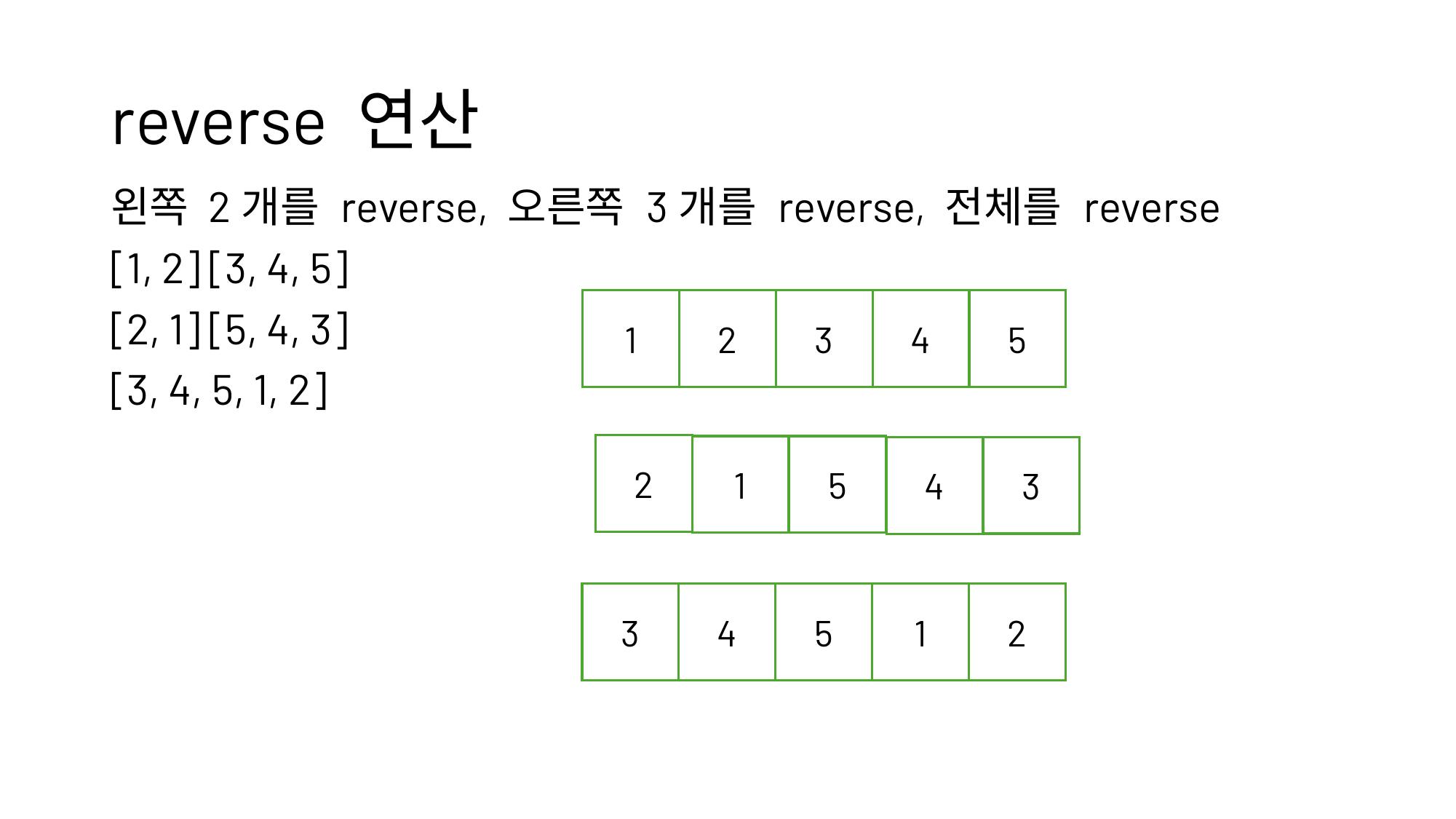

# reverse 연산
왼쪽 2개를 reverse, 오른쪽 3개를 reverse, 전체를 reverse
[1, 2] [3, 4, 5]
[2, 1] [5, 4, 3]
[3, 4, 5, 1, 2]
1
2
3
4
5
2
1
5
3
4
3
4
5
1
2